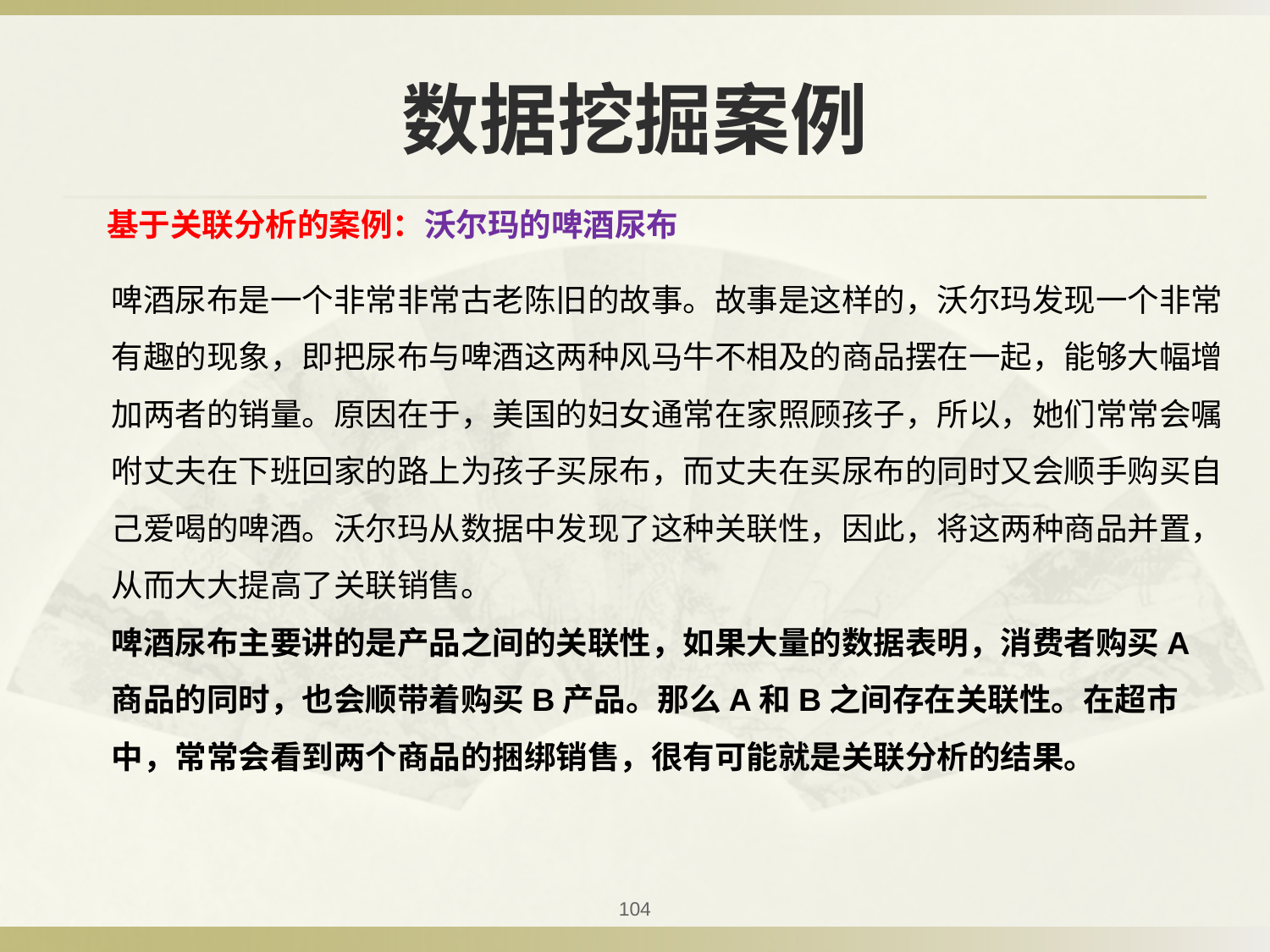

# 数据挖掘案例
基于关联分析的案例：沃尔玛的啤酒尿布
啤酒尿布是一个非常非常古老陈旧的故事。故事是这样的，沃尔玛发现一个非常有趣的现象，即把尿布与啤酒这两种风马牛不相及的商品摆在一起，能够大幅增加两者的销量。原因在于，美国的妇女通常在家照顾孩子，所以，她们常常会嘱咐丈夫在下班回家的路上为孩子买尿布，而丈夫在买尿布的同时又会顺手购买自己爱喝的啤酒。沃尔玛从数据中发现了这种关联性，因此，将这两种商品并置，从而大大提高了关联销售。
啤酒尿布主要讲的是产品之间的关联性，如果大量的数据表明，消费者购买A商品的同时，也会顺带着购买B产品。那么A和B之间存在关联性。在超市中，常常会看到两个商品的捆绑销售，很有可能就是关联分析的结果。
104